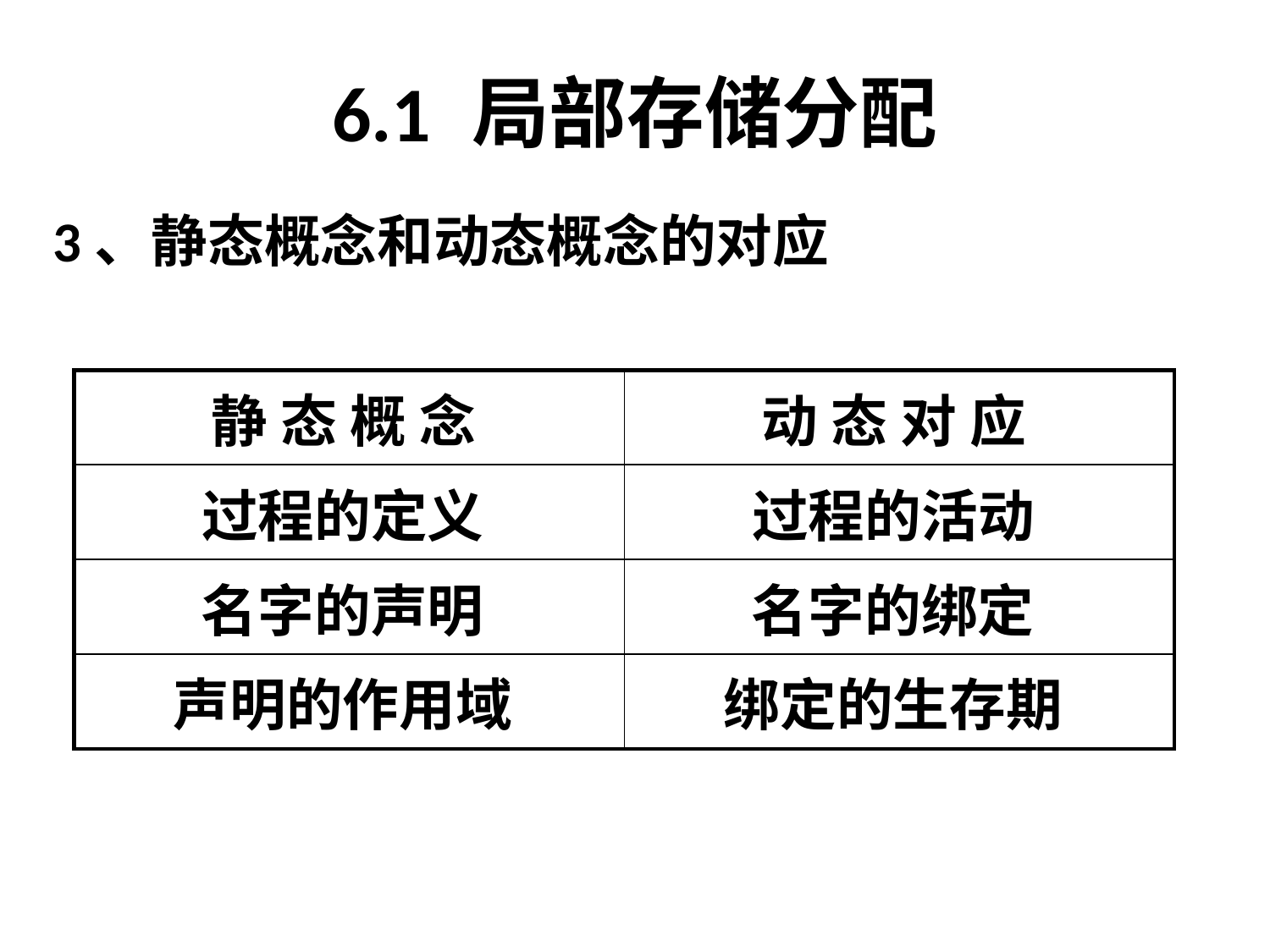

# 6.1 局部存储分配
3、静态概念和动态概念的对应

| 静 态 概 念 | 动 态 对 应 |
| --- | --- |
| 过程的定义 | 过程的活动 |
| 名字的声明 | 名字的绑定 |
| 声明的作用域 | 绑定的生存期 |